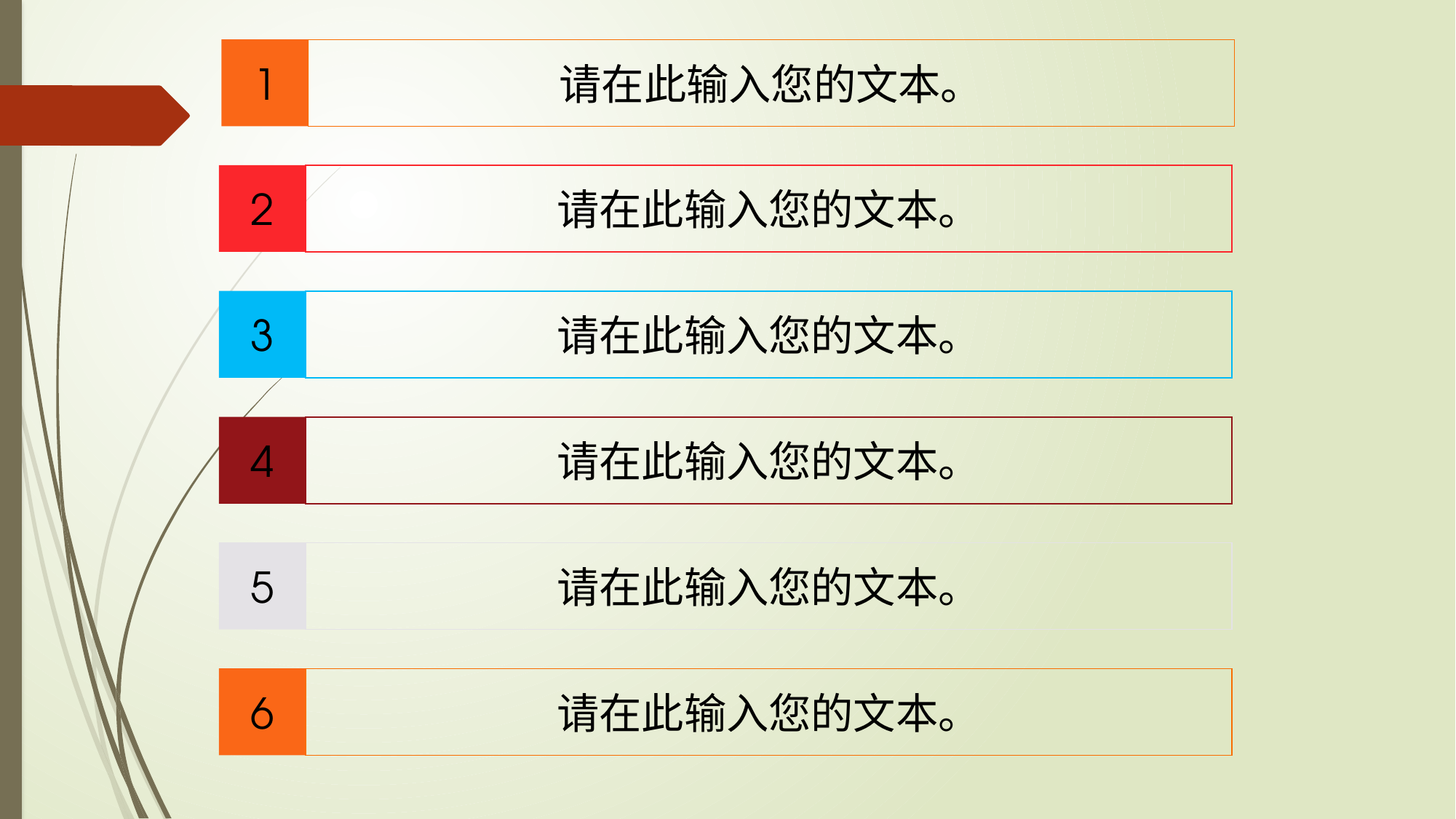

1
请在此输入您的文本。
2
请在此输入您的文本。
3
请在此输入您的文本。
4
请在此输入您的文本。
5
请在此输入您的文本。
6
请在此输入您的文本。